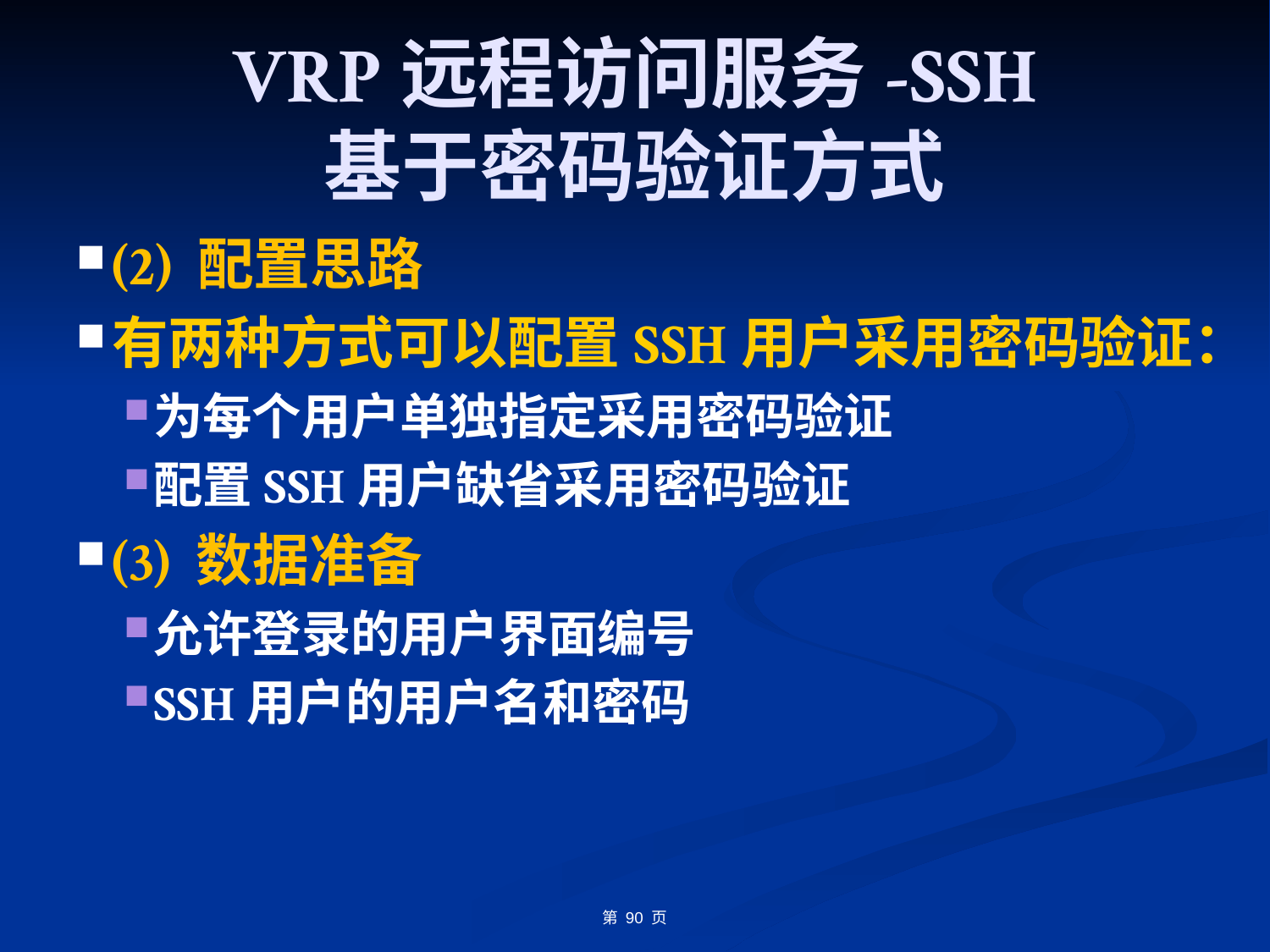

# VRP远程访问服务-SSH 基于密码验证方式
(2) 配置思路
有两种方式可以配置SSH用户采用密码验证：
为每个用户单独指定采用密码验证
配置SSH用户缺省采用密码验证
(3) 数据准备
允许登录的用户界面编号
SSH用户的用户名和密码

第 90 页